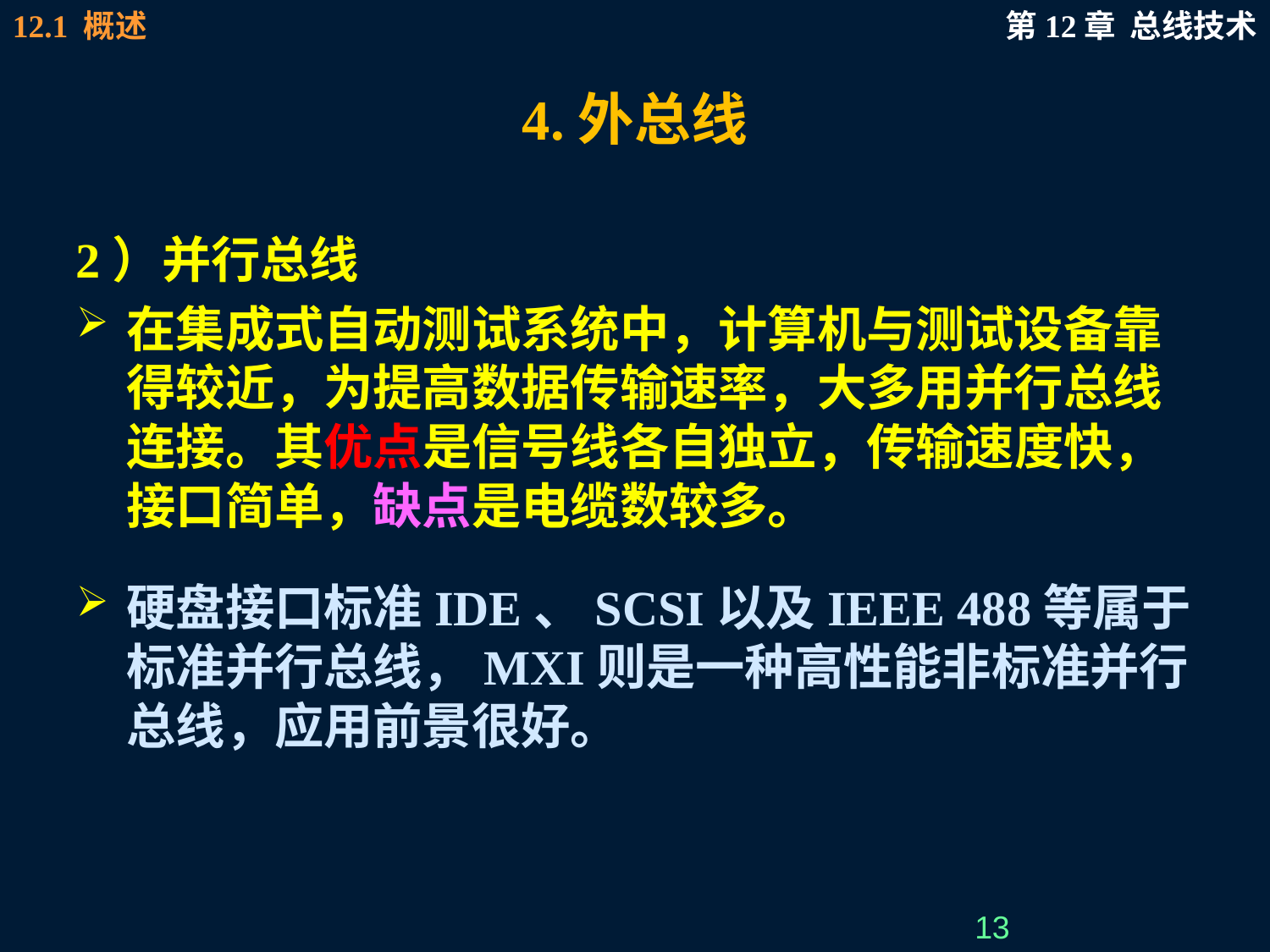

# 4.外总线
2）并行总线
在集成式自动测试系统中，计算机与测试设备靠得较近，为提高数据传输速率，大多用并行总线连接。其优点是信号线各自独立，传输速度快，接口简单，缺点是电缆数较多。
硬盘接口标准IDE、SCSI以及IEEE 488等属于标准并行总线，MXI则是一种高性能非标准并行总线，应用前景很好。